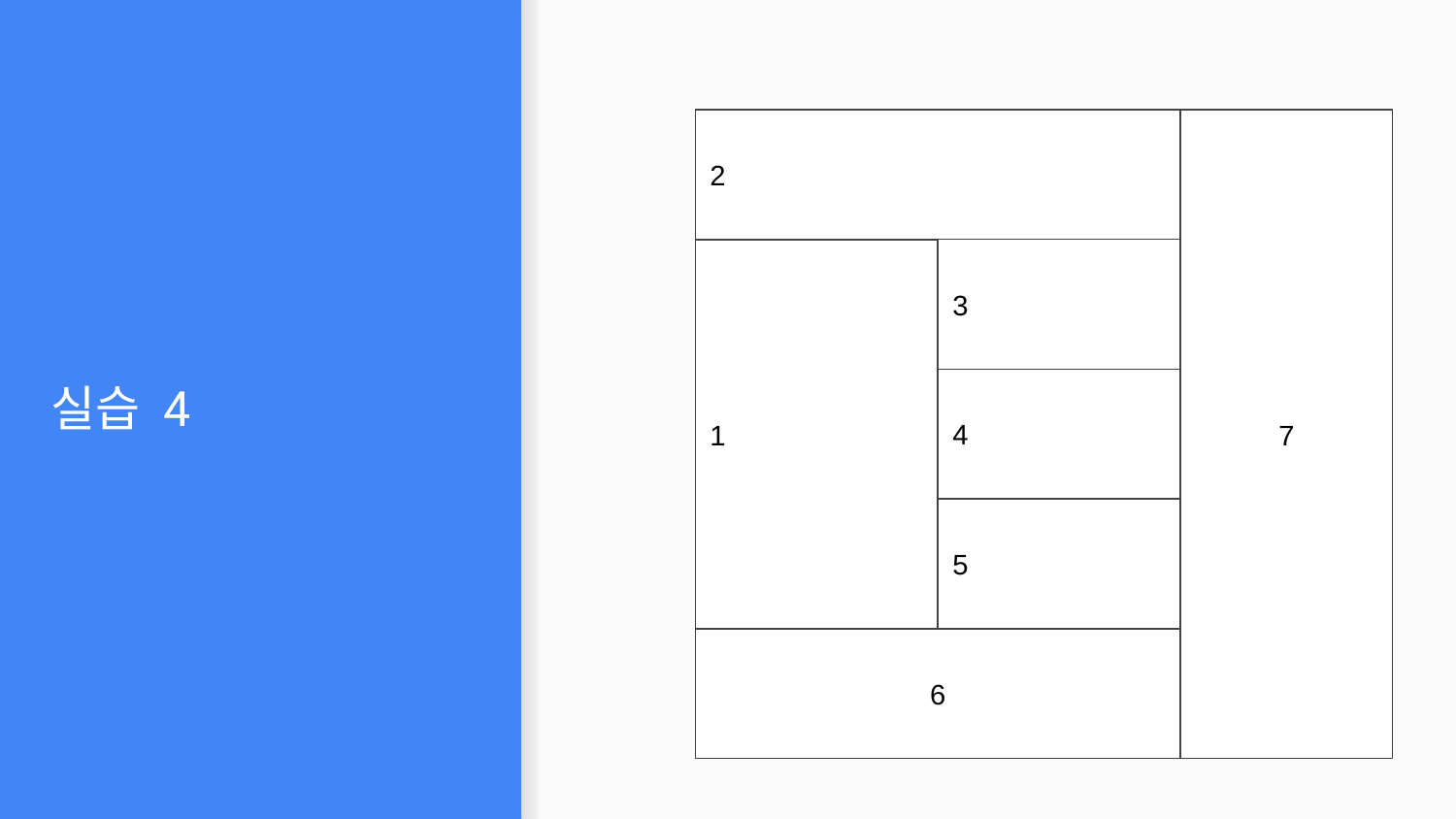

# 실습 4
2
7
1
3
4
5
6